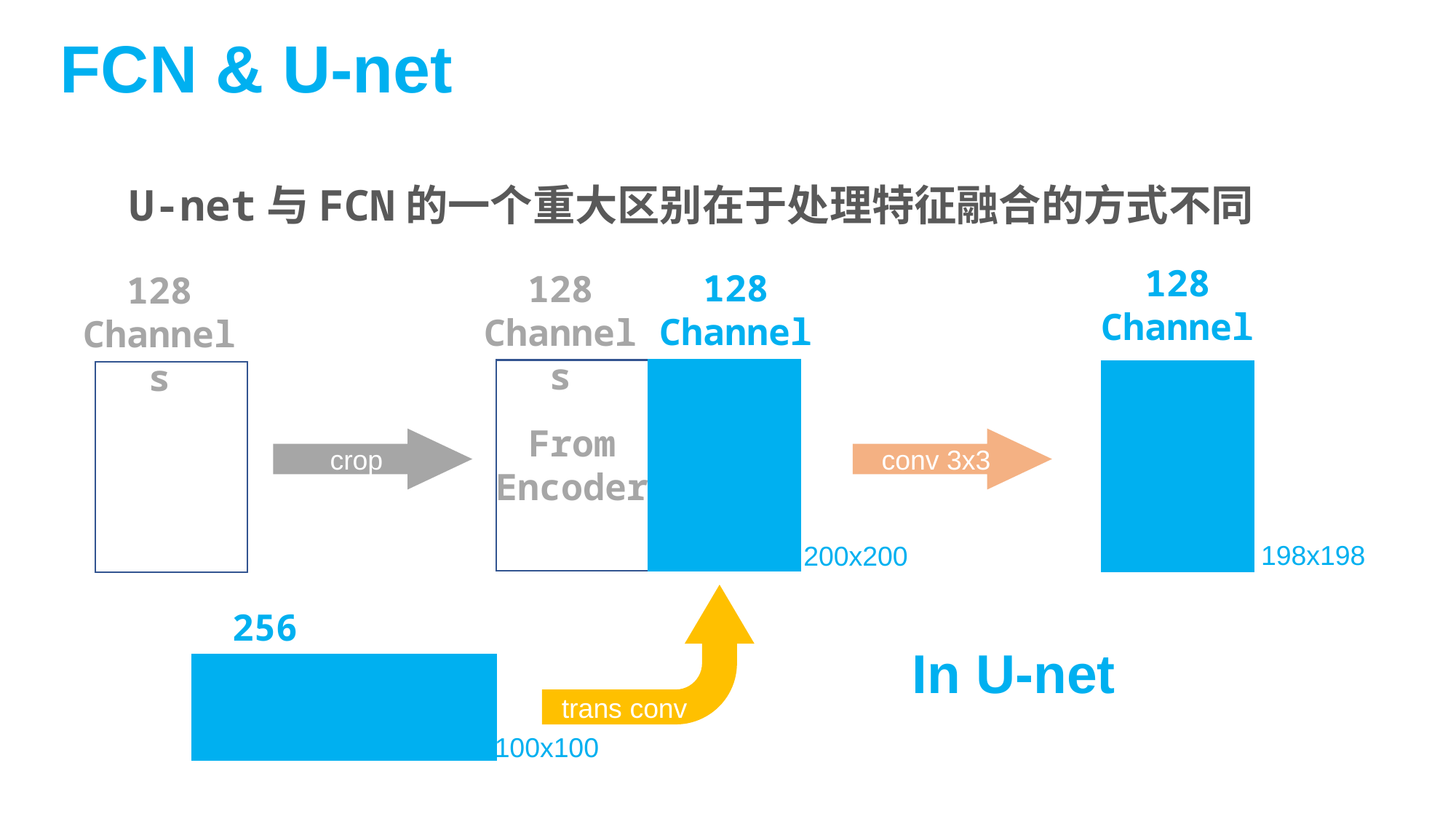

# FCN & U-net
U-net与FCN的一个重大区别在于处理特征融合的方式不同
128
Channels
128
Channels
128
Channels
128
Channels

From
Encoder
crop
conv 3x3
198x198
200x200

trans conv
256 Channels
In U-net

100x100